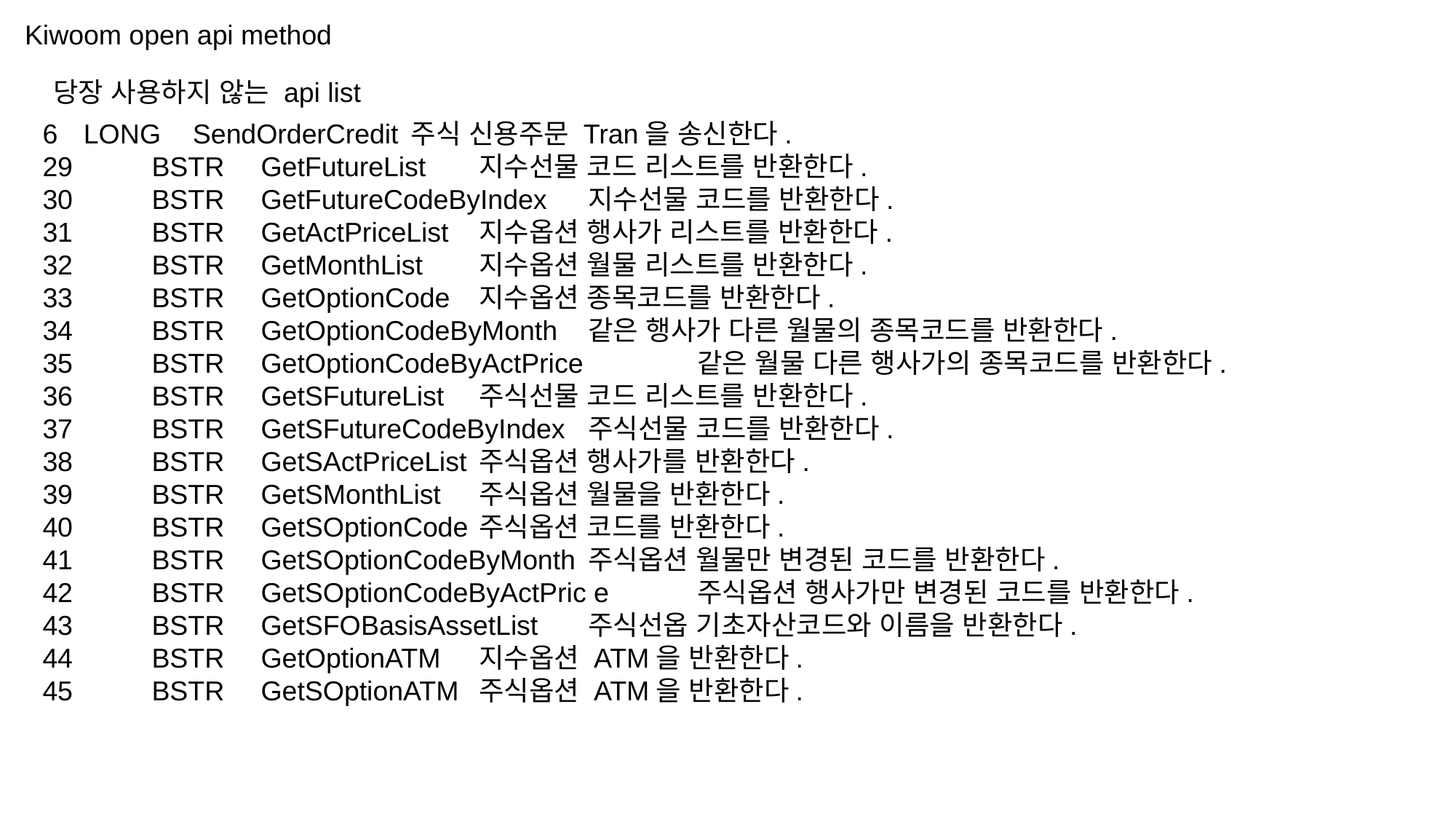

Kiwoom open api method
당장 사용하지 않는 api list
LONG 	SendOrderCredit 	주식 신용주문 Tran을 송신한다.
29 	BSTR 	GetFutureList 	지수선물 코드 리스트를 반환한다.
30 	BSTR 	GetFutureCodeByIndex 	지수선물 코드를 반환한다.
31 	BSTR 	GetActPriceList 	지수옵션 행사가 리스트를 반환한다.
32 	BSTR 	GetMonthList 	지수옵션 월물 리스트를 반환한다.
33 	BSTR 	GetOptionCode 	지수옵션 종목코드를 반환한다.
34 	BSTR 	GetOptionCodeByMonth 	같은 행사가 다른 월물의 종목코드를 반환한다.
35 	BSTR 	GetOptionCodeByActPrice 	같은 월물 다른 행사가의 종목코드를 반환한다.
36 	BSTR 	GetSFutureList 	주식선물 코드 리스트를 반환한다.
37 	BSTR 	GetSFutureCodeByIndex 	주식선물 코드를 반환한다.
38 	BSTR 	GetSActPriceList 	주식옵션 행사가를 반환한다.
39 	BSTR 	GetSMonthList 	주식옵션 월물을 반환한다.
40 	BSTR 	GetSOptionCode 	주식옵션 코드를 반환한다.
41 	BSTR 	GetSOptionCodeByMonth 	주식옵션 월물만 변경된 코드를 반환한다.
42 	BSTR 	GetSOptionCodeByActPric e 	주식옵션 행사가만 변경된 코드를 반환한다.
43 	BSTR 	GetSFOBasisAssetList 	주식선옵 기초자산코드와 이름을 반환한다.
44 	BSTR 	GetOptionATM 	지수옵션 ATM을 반환한다.
45 	BSTR 	GetSOptionATM 	주식옵션 ATM을 반환한다.